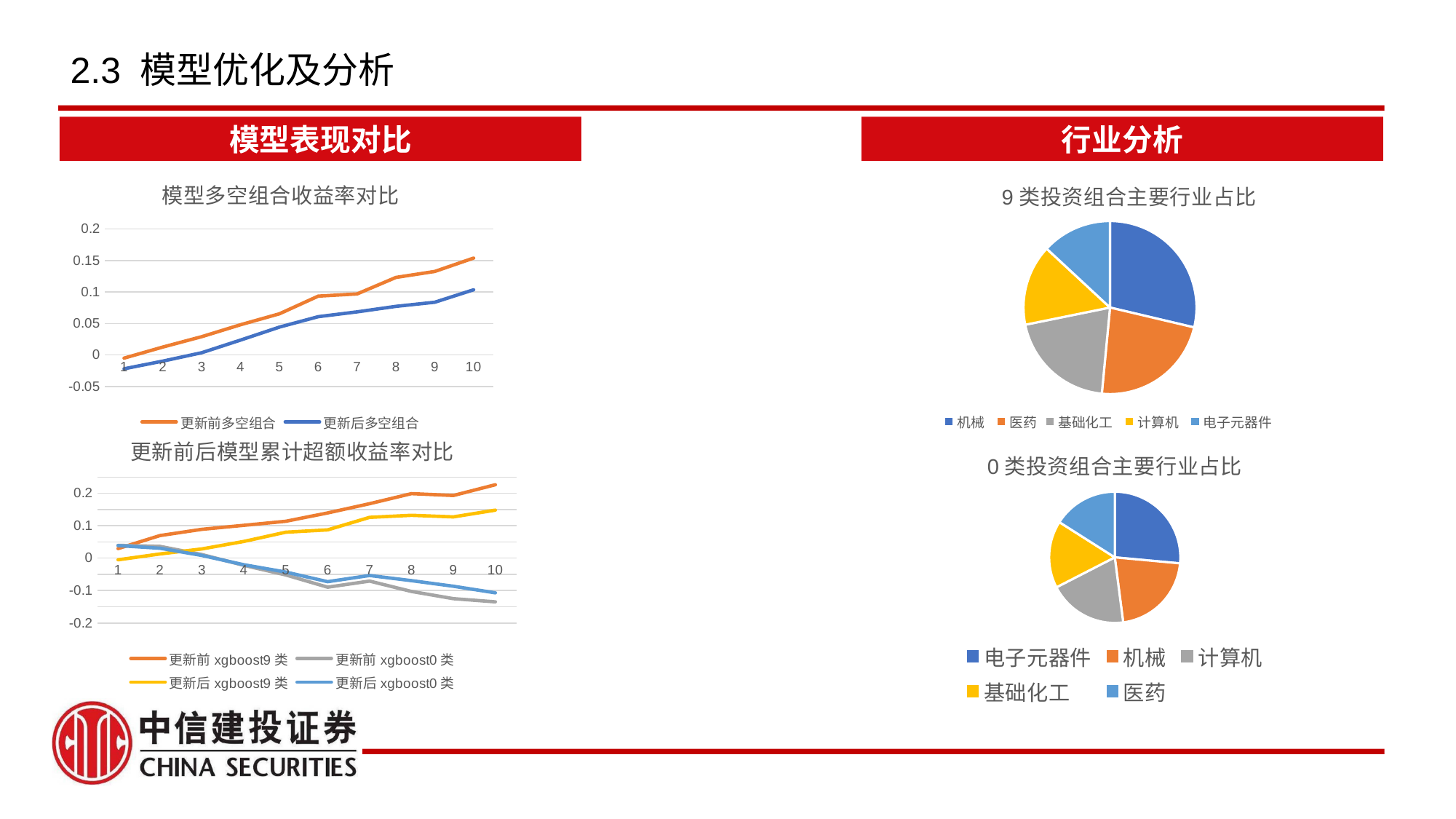

2.3 模型优化及分析
模型表现对比
行业分析

### Chart: 9类投资组合主要行业占比

| Category |  |
|---|---|
| 机械  | 342.0 |
| 医药 | 272.0 |
| 基础化工  | 242.0 |
| 计算机  | 180.0 |
| 电子元器件  | 156.0 |

### Chart: 模型多空组合收益率对比

| Category |  |  |
|---|---|---|

### Chart: 更新前后模型累计超额收益率对比

| Category |  |  |  |  |
|---|---|---|---|---|

### Chart: 0类投资组合主要行业占比

| Category |  |
|---|---|
| 电子元器件 | 885.0 |
| 机械 | 718.0 |
| 计算机 | 652.0 |
| 基础化工 | 554.0 |
| 医药 | 535.0 |